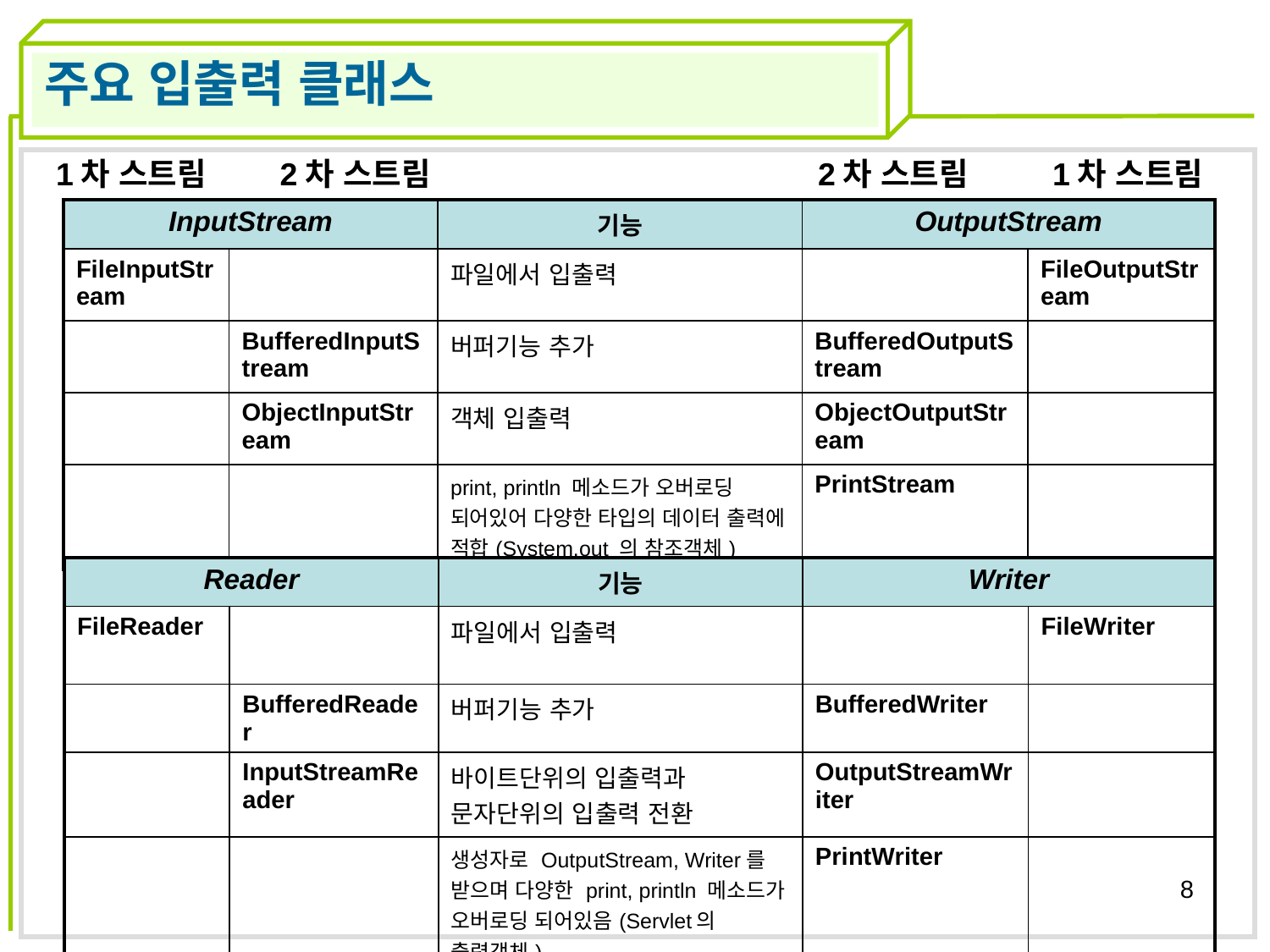

주요 입출력 클래스
1차 스트림
2차 스트림
2차 스트림
1차 스트림
| InputStream |  | 기능 | OutputStream |  |
| --- | --- | --- | --- | --- |
| FileInputStream |  | 파일에서 입출력 |  | FileOutputStream |
|  | BufferedInputStream | 버퍼기능 추가 | BufferedOutputStream |  |
|  | ObjectInputStream | 객체 입출력 | ObjectOutputStream |  |
|  |  | print, println 메소드가 오버로딩 되어있어 다양한 타입의 데이터 출력에 적합(System.out 의 참조객체) | PrintStream |  |
| Reader |  | 기능 | Writer |  |
| --- | --- | --- | --- | --- |
| FileReader |  | 파일에서 입출력 |  | FileWriter |
|  | BufferedReader | 버퍼기능 추가 | BufferedWriter |  |
|  | InputStreamReader | 바이트단위의 입출력과 문자단위의 입출력 전환 | OutputStreamWriter |  |
|  |  | 생성자로 OutputStream, Writer를 받으며 다양한 print, println 메소드가 오버로딩 되어있음(Servlet의 출력객체) | PrintWriter |  |
8